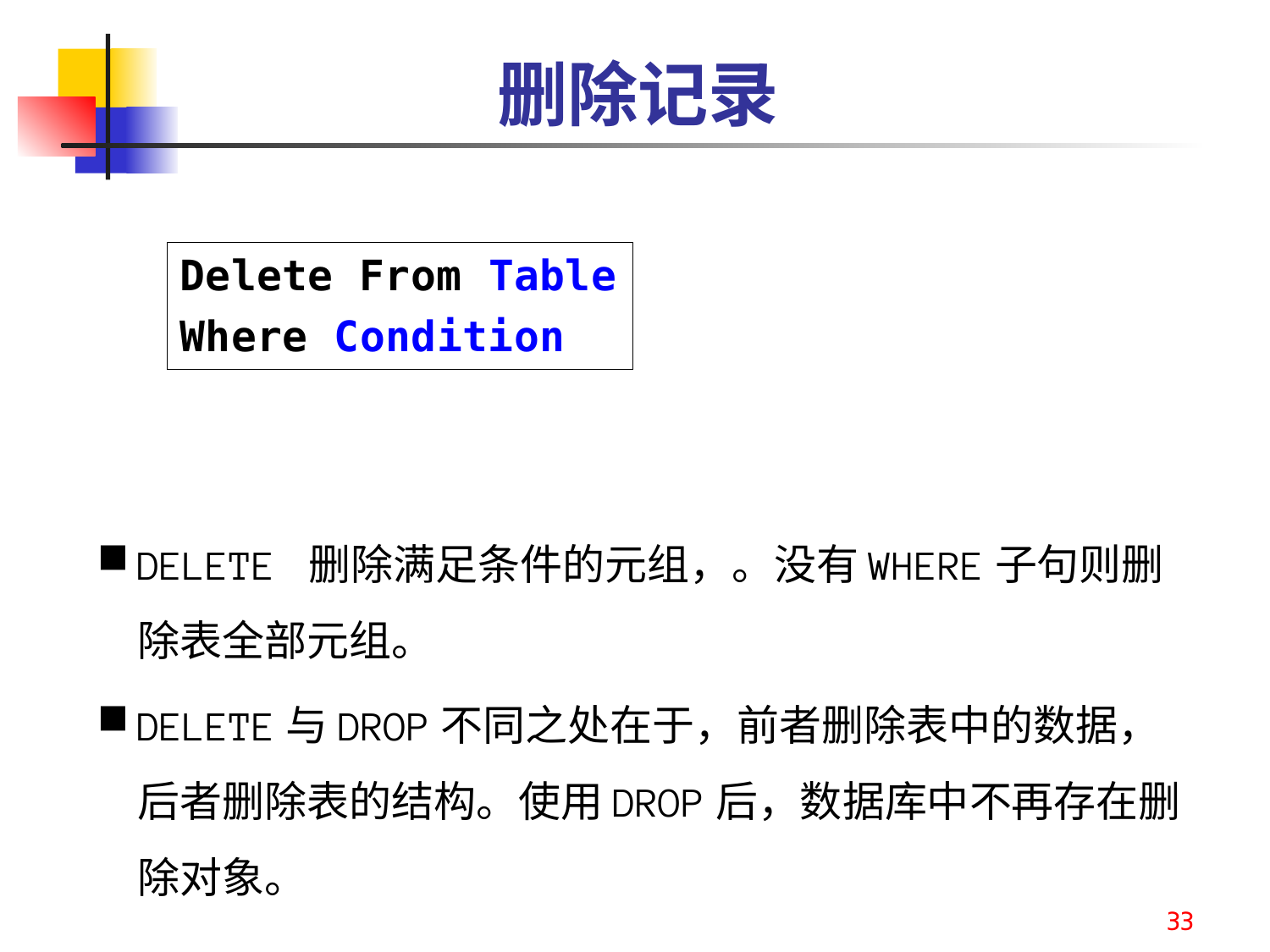

# 删除记录
Delete From Table
Where Condition
DELETE 删除满足条件的元组，。没有WHERE子句则删除表全部元组。
DELETE与DROP不同之处在于，前者删除表中的数据，后者删除表的结构。使用DROP后，数据库中不再存在删除对象。
33